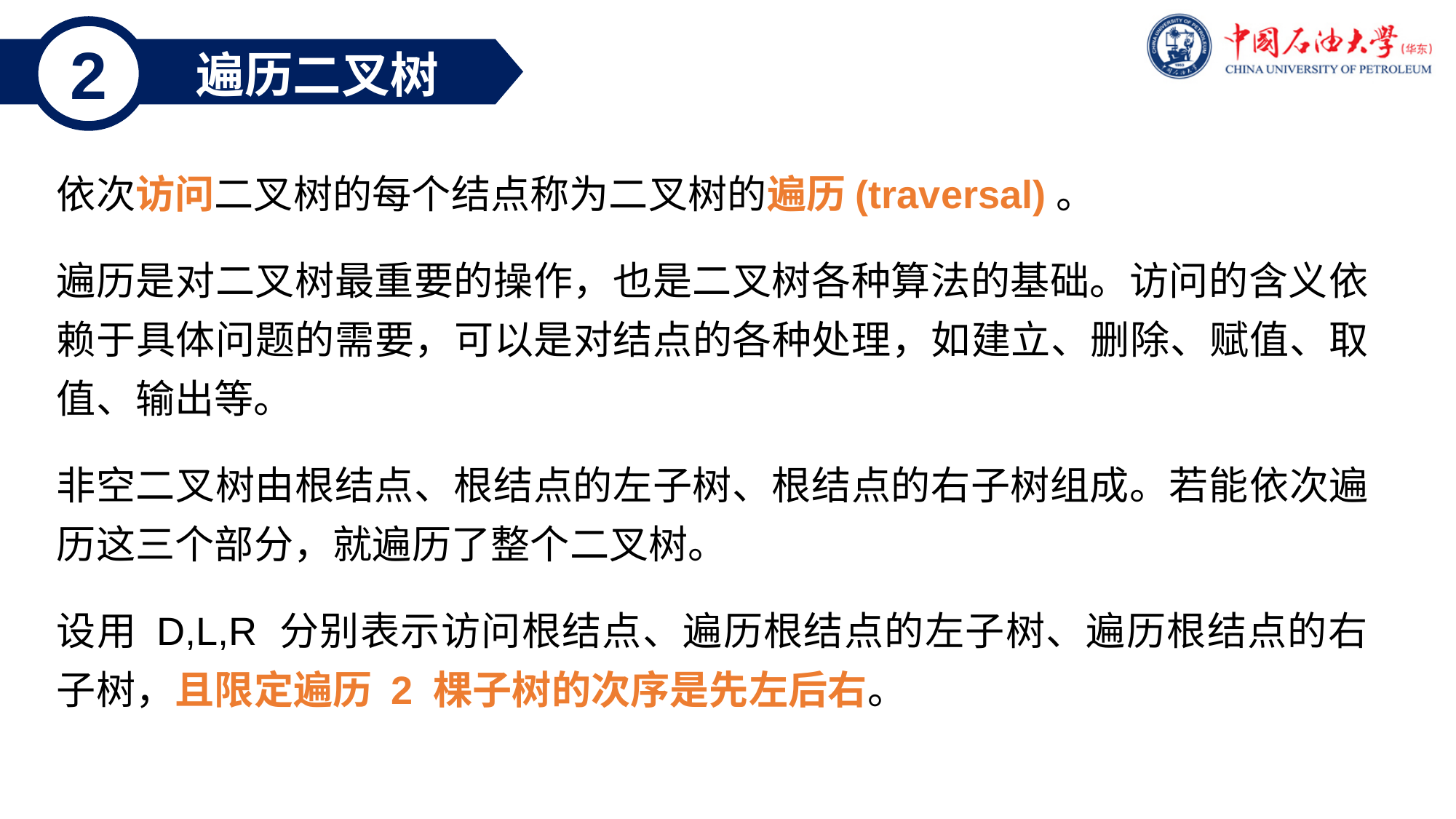

2
遍历二叉树
依次访问二叉树的每个结点称为二叉树的遍历(traversal)。
遍历是对二叉树最重要的操作，也是二叉树各种算法的基础。访问的含义依赖于具体问题的需要，可以是对结点的各种处理，如建立、删除、赋值、取值、输出等。
非空二叉树由根结点、根结点的左子树、根结点的右子树组成。若能依次遍历这三个部分，就遍历了整个二叉树。
设用 D,L,R 分别表示访问根结点、遍历根结点的左子树、遍历根结点的右子树，且限定遍历 2 棵子树的次序是先左后右。